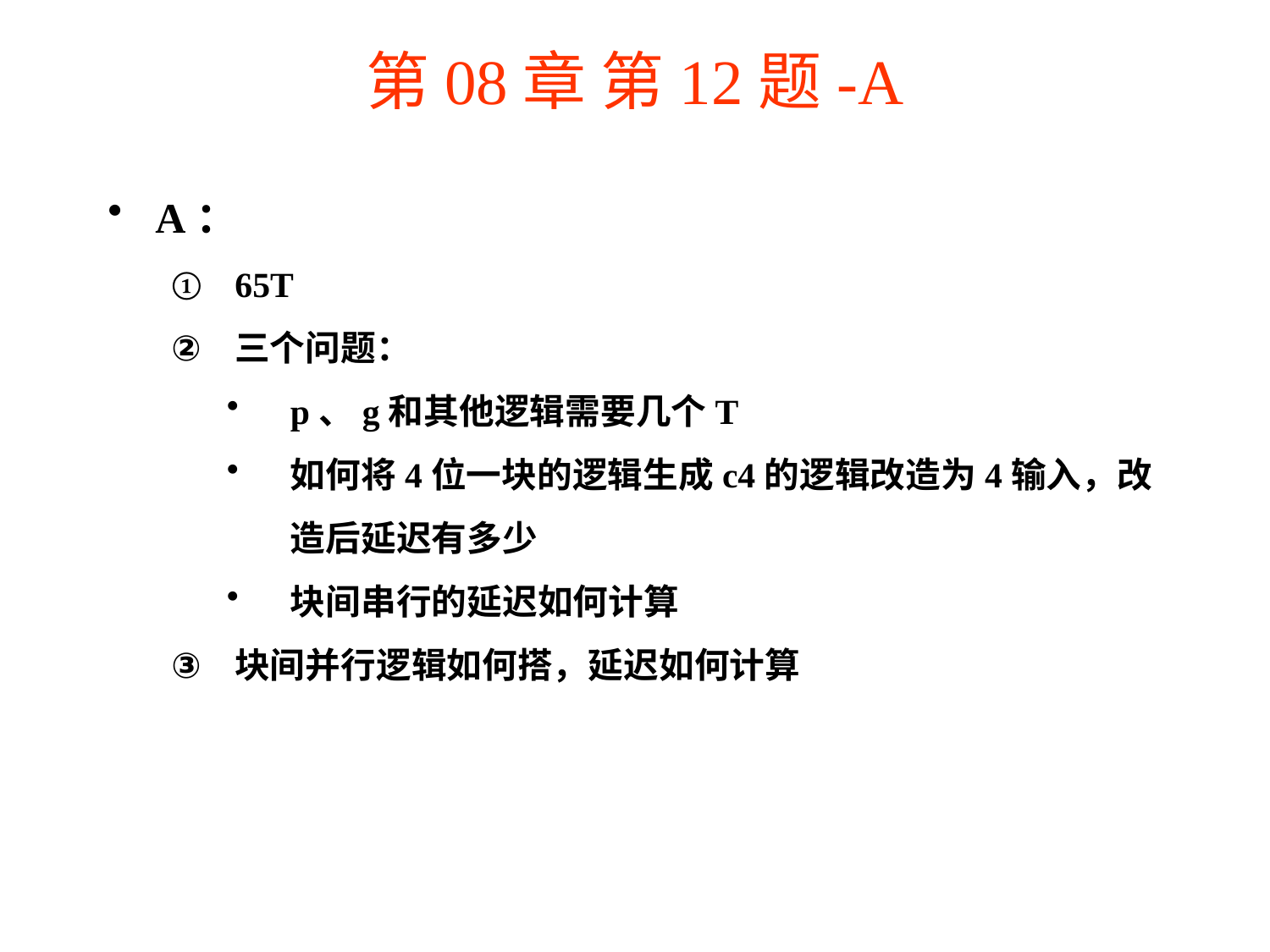

# 第08章 第12题-A
A：
65T
三个问题：
p、g和其他逻辑需要几个T
如何将4位一块的逻辑生成c4的逻辑改造为4输入，改造后延迟有多少
块间串行的延迟如何计算
块间并行逻辑如何搭，延迟如何计算